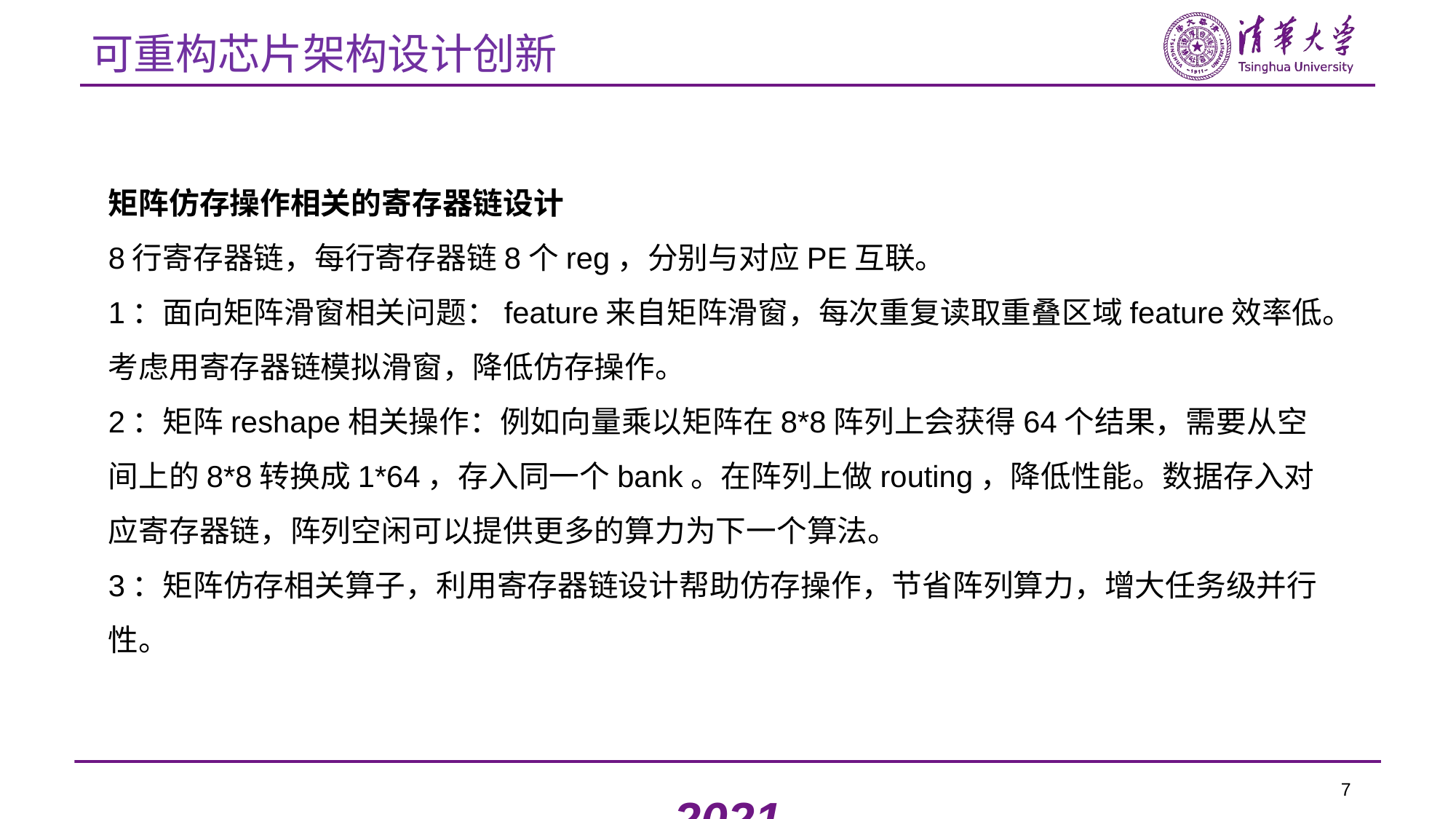

# 可重构芯片架构设计创新
矩阵仿存操作相关的寄存器链设计
8行寄存器链，每行寄存器链8个reg，分别与对应PE互联。
1：面向矩阵滑窗相关问题：feature来自矩阵滑窗，每次重复读取重叠区域feature效率低。考虑用寄存器链模拟滑窗，降低仿存操作。
2：矩阵reshape相关操作：例如向量乘以矩阵在8*8阵列上会获得64个结果，需要从空间上的8*8转换成1*64，存入同一个bank。在阵列上做routing，降低性能。数据存入对应寄存器链，阵列空闲可以提供更多的算力为下一个算法。
3：矩阵仿存相关算子，利用寄存器链设计帮助仿存操作，节省阵列算力，增大任务级并行性。
7